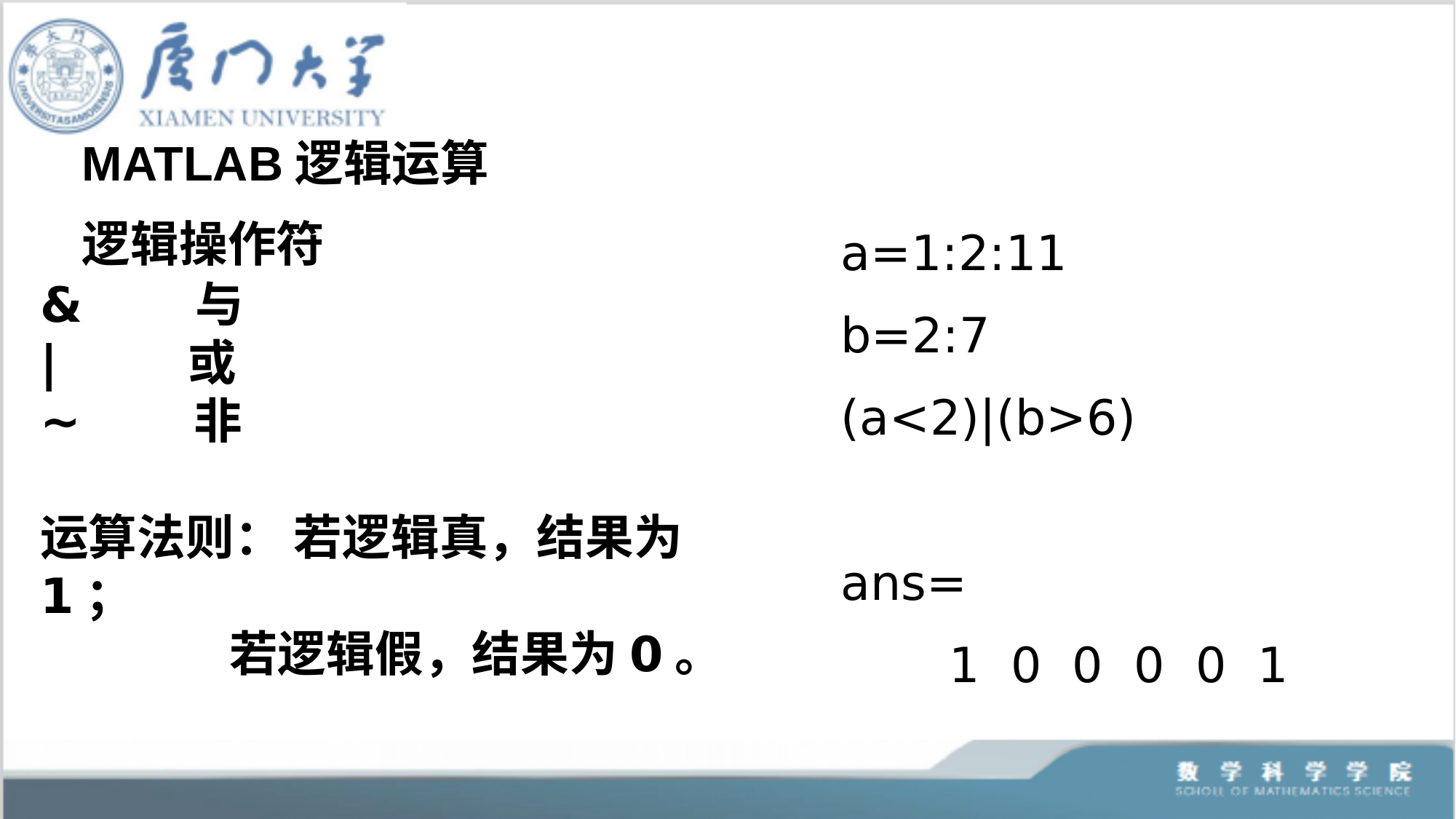

MATLAB逻辑运算
逻辑操作符
a=1:2:11
b=2:7
(a<2)|(b>6)

ans=
       1  0  0  0  0  1
&      与
|       或
~      非

运算法则： 若逻辑真，结果为1；
                若逻辑假，结果为0。